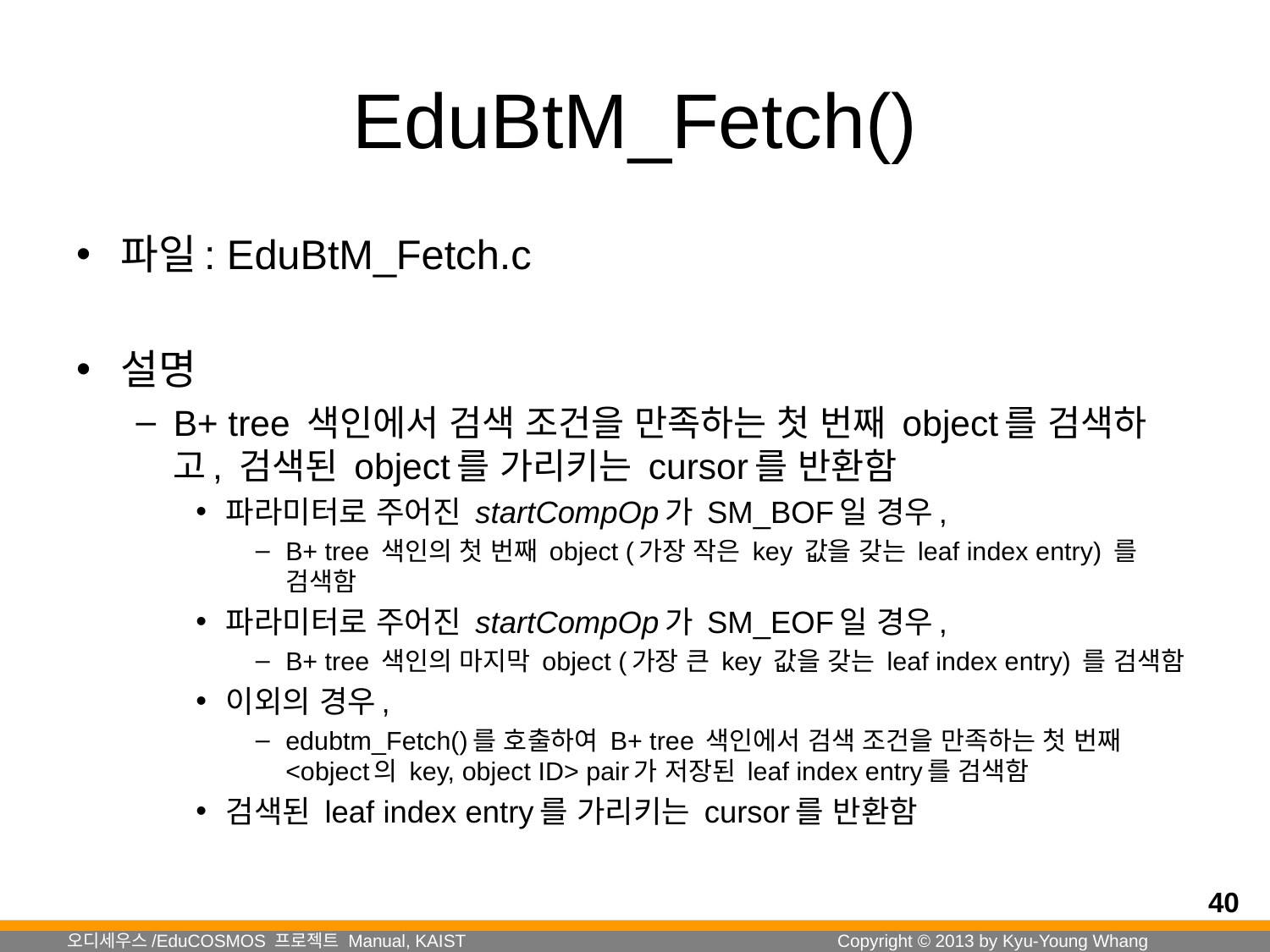

# EduBtM_Fetch()
파일: EduBtM_Fetch.c

설명
B+ tree 색인에서 검색 조건을 만족하는 첫 번째 object를 검색하고, 검색된 object를 가리키는 cursor를 반환함
파라미터로 주어진 startCompOp가 SM_BOF일 경우,
B+ tree 색인의 첫 번째 object (가장 작은 key 값을 갖는 leaf index entry) 를 검색함
파라미터로 주어진 startCompOp가 SM_EOF일 경우,
B+ tree 색인의 마지막 object (가장 큰 key 값을 갖는 leaf index entry) 를 검색함
이외의 경우,
edubtm_Fetch()를 호출하여 B+ tree 색인에서 검색 조건을 만족하는 첫 번째 <object의 key, object ID> pair가 저장된 leaf index entry를 검색함
검색된 leaf index entry를 가리키는 cursor를 반환함